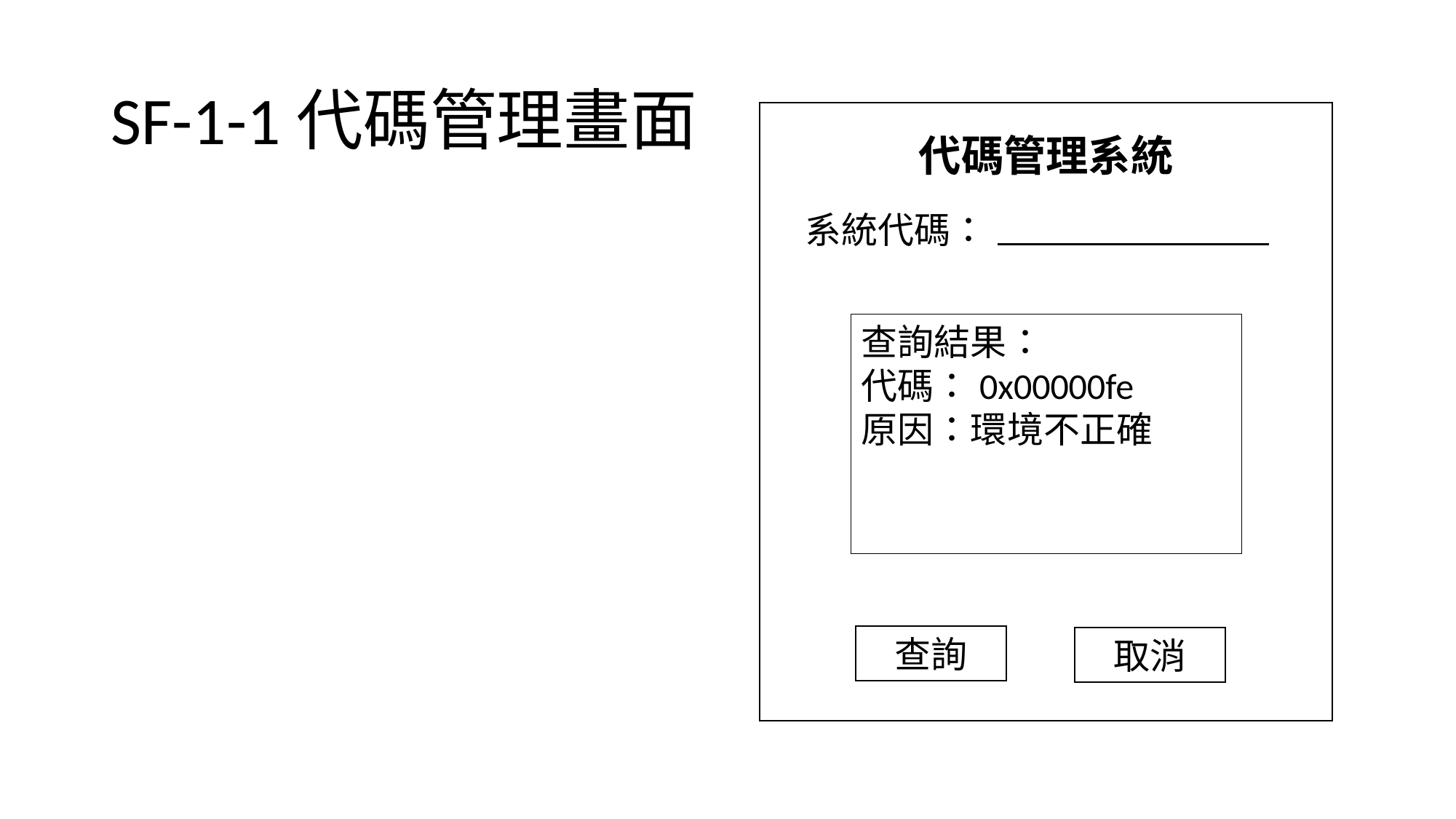

# SF-1-1代碼管理畫面

代碼管理系統
系統代碼：

查詢結果：
代碼：0x00000fe
原因：環境不正確
查詢
取消